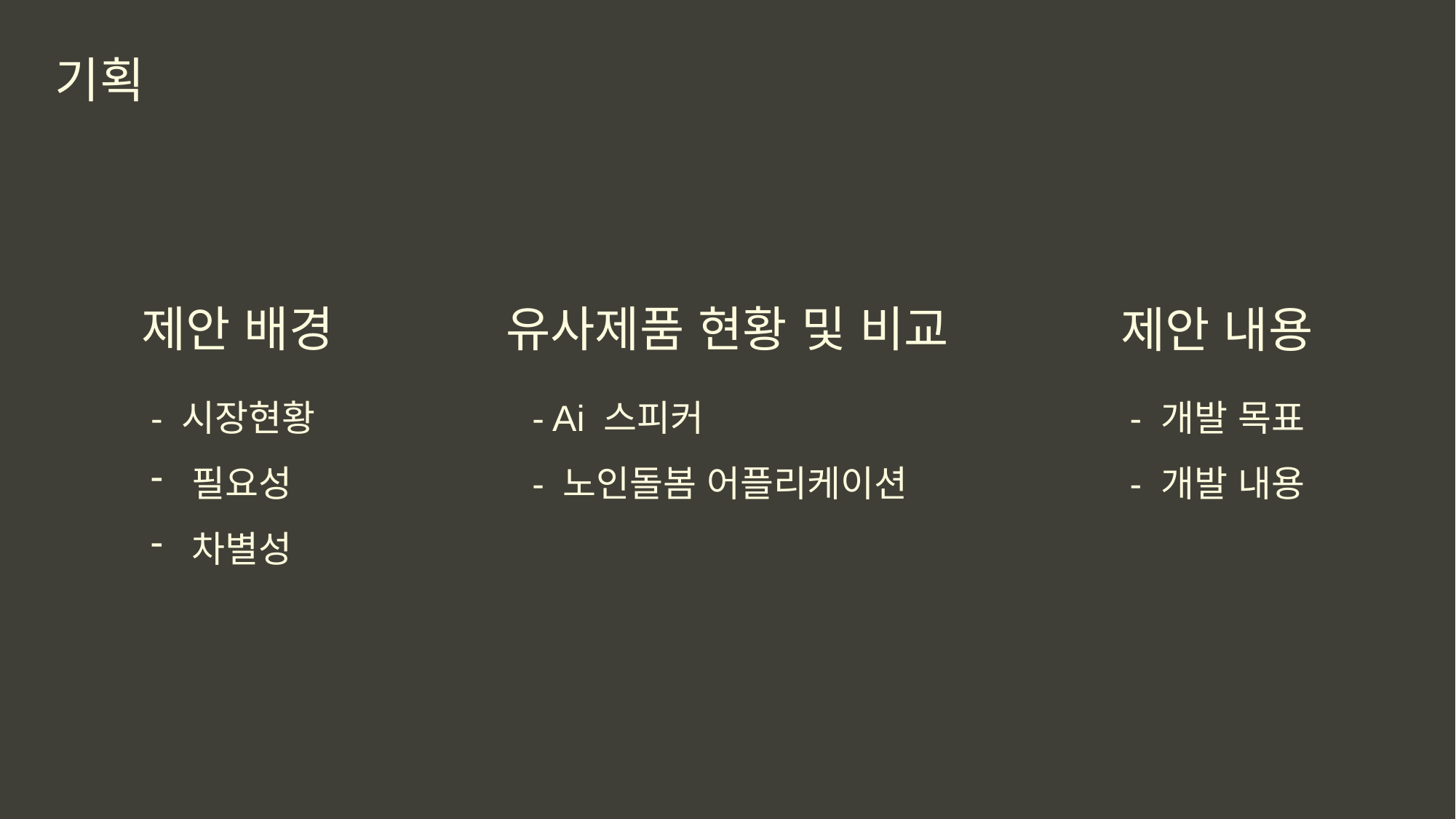

기획
제안 배경
- 시장현황
필요성
차별성
유사제품 현황 및 비교
- Ai 스피커
- 노인돌봄 어플리케이션
제안 내용
- 개발 목표
- 개발 내용